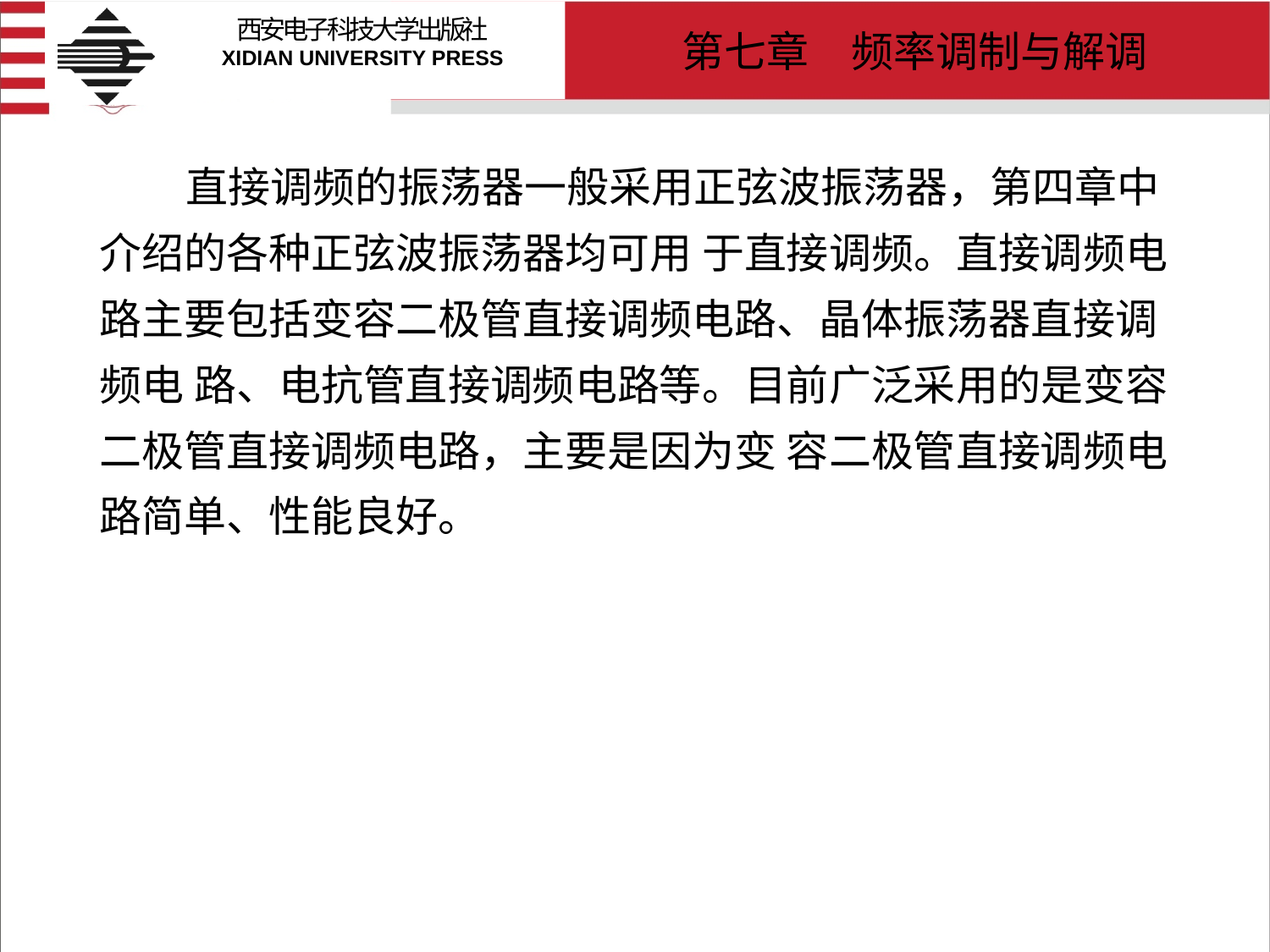

# 直接调频的振荡器一般采用正弦波振荡器，第四章中介绍的各种正弦波振荡器均可用 于直接调频。直接调频电路主要包括变容二极管直接调频电路、晶体振荡器直接调频电 路、电抗管直接调频电路等。目前广泛采用的是变容二极管直接调频电路，主要是因为变 容二极管直接调频电路简单、性能良好。